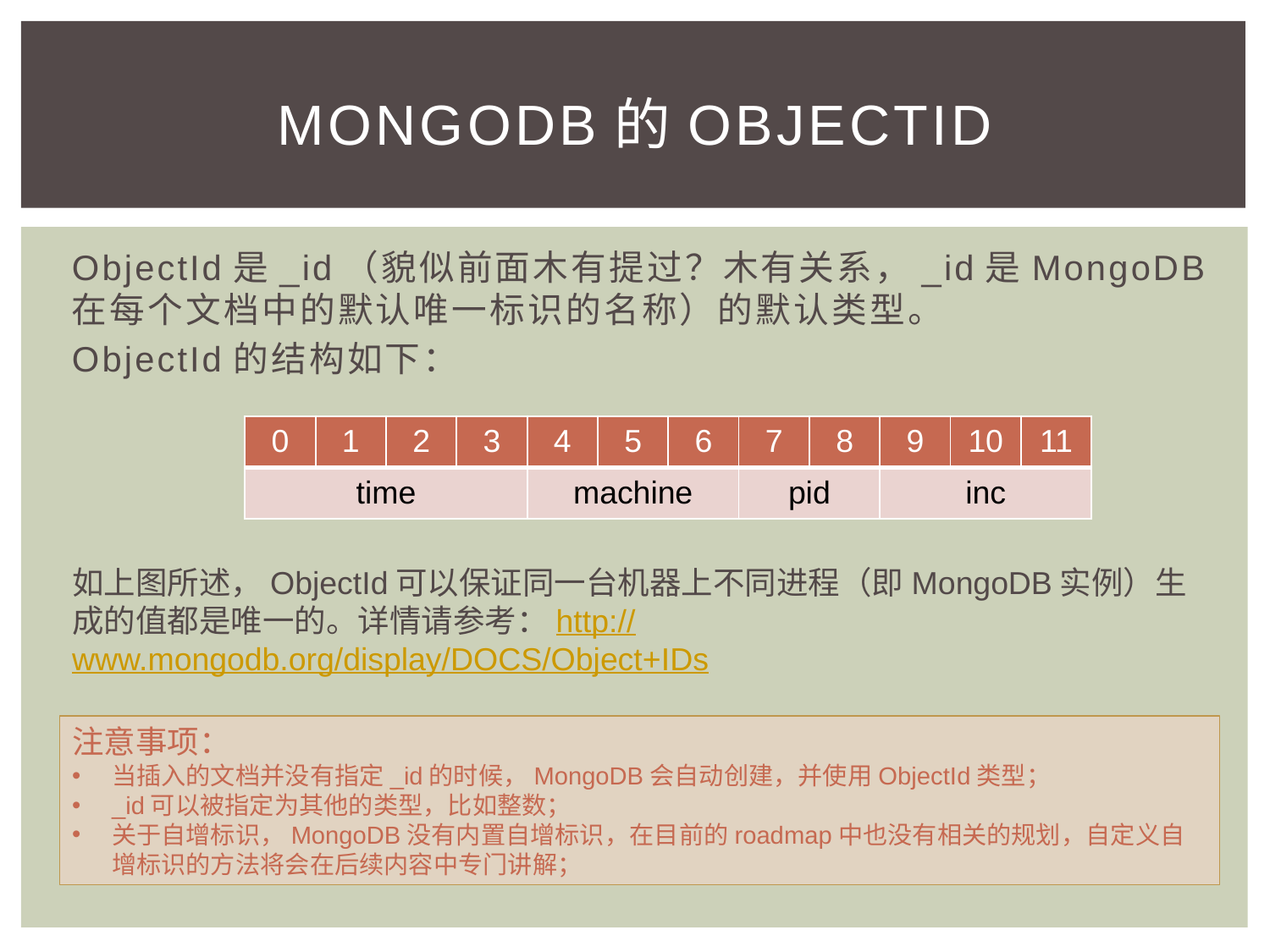

# MongoDB的ObjectId
ObjectId是_id（貌似前面木有提过？木有关系，_id是MongoDB在每个文档中的默认唯一标识的名称）的默认类型。
ObjectId的结构如下：
| 0 | 1 | 2 | 3 | 4 | 5 | 6 | 7 | 8 | 9 | 10 | 11 |
| --- | --- | --- | --- | --- | --- | --- | --- | --- | --- | --- | --- |
| time |  |  |  | machine |  |  | pid |  | inc |  |  |
如上图所述，ObjectId可以保证同一台机器上不同进程（即MongoDB实例）生成的值都是唯一的。详情请参考：http://www.mongodb.org/display/DOCS/Object+IDs
注意事项：
当插入的文档并没有指定_id的时候，MongoDB会自动创建，并使用ObjectId类型；
_id可以被指定为其他的类型，比如整数；
关于自增标识，MongoDB没有内置自增标识，在目前的roadmap中也没有相关的规划，自定义自增标识的方法将会在后续内容中专门讲解；